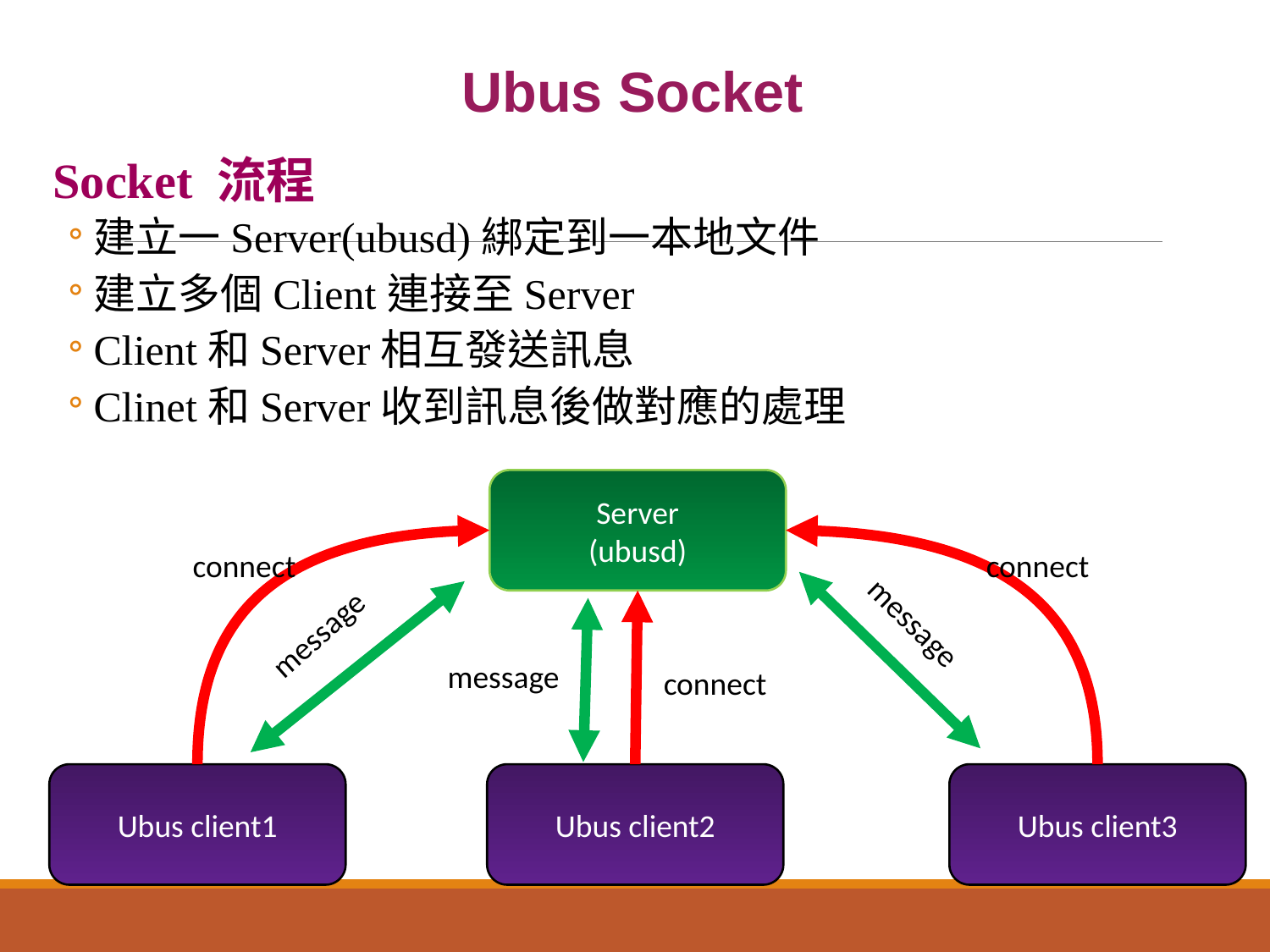

Ubus Socket
Socket 流程
建立一Server(ubusd)綁定到一本地文件
建立多個Client連接至Server
Client和Server相互發送訊息
Clinet和Server收到訊息後做對應的處理

Server
(ubusd)
message
connect
connect
message
message
connect
Ubus client1
Ubus client2
Ubus client3